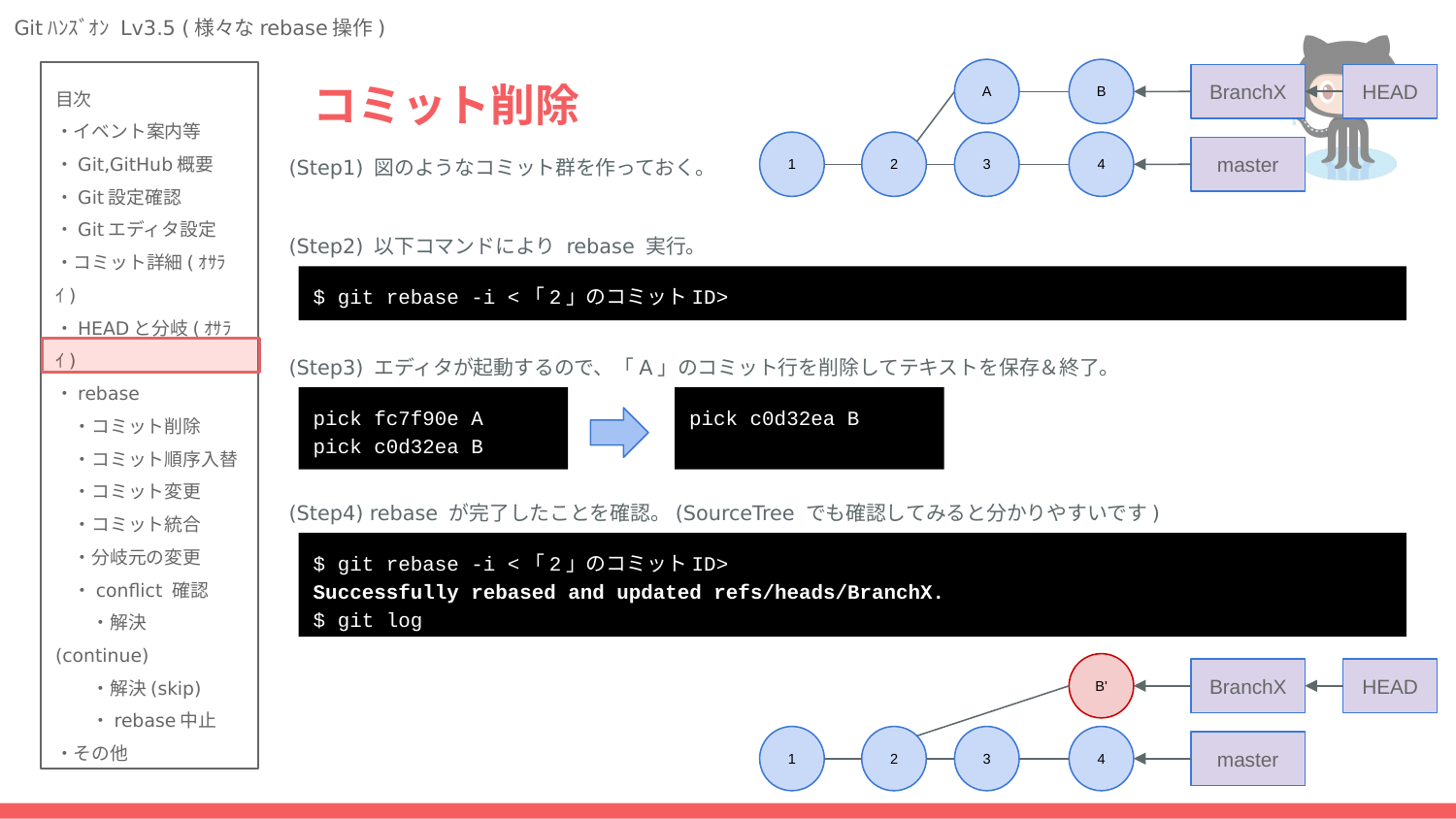

A
B
# コミット削除
BranchX
HEAD
1
2
3
4
(Step1) 図のようなコミット群を作っておく。
master
(Step2) 以下コマンドにより rebase 実行。
$ git rebase -i <「2」のコミットID>
(Step3) エディタが起動するので、「A」のコミット行を削除してテキストを保存＆終了。

pick fc7f90e A
pick c0d32ea B
pick c0d32ea B

(Step4) rebase が完了したことを確認。(SourceTree でも確認してみると分かりやすいです)
$ git rebase -i <「2」のコミットID>
Successfully rebased and updated refs/heads/BranchX.
$ git log
B'
BranchX
HEAD
1
2
3
4
master